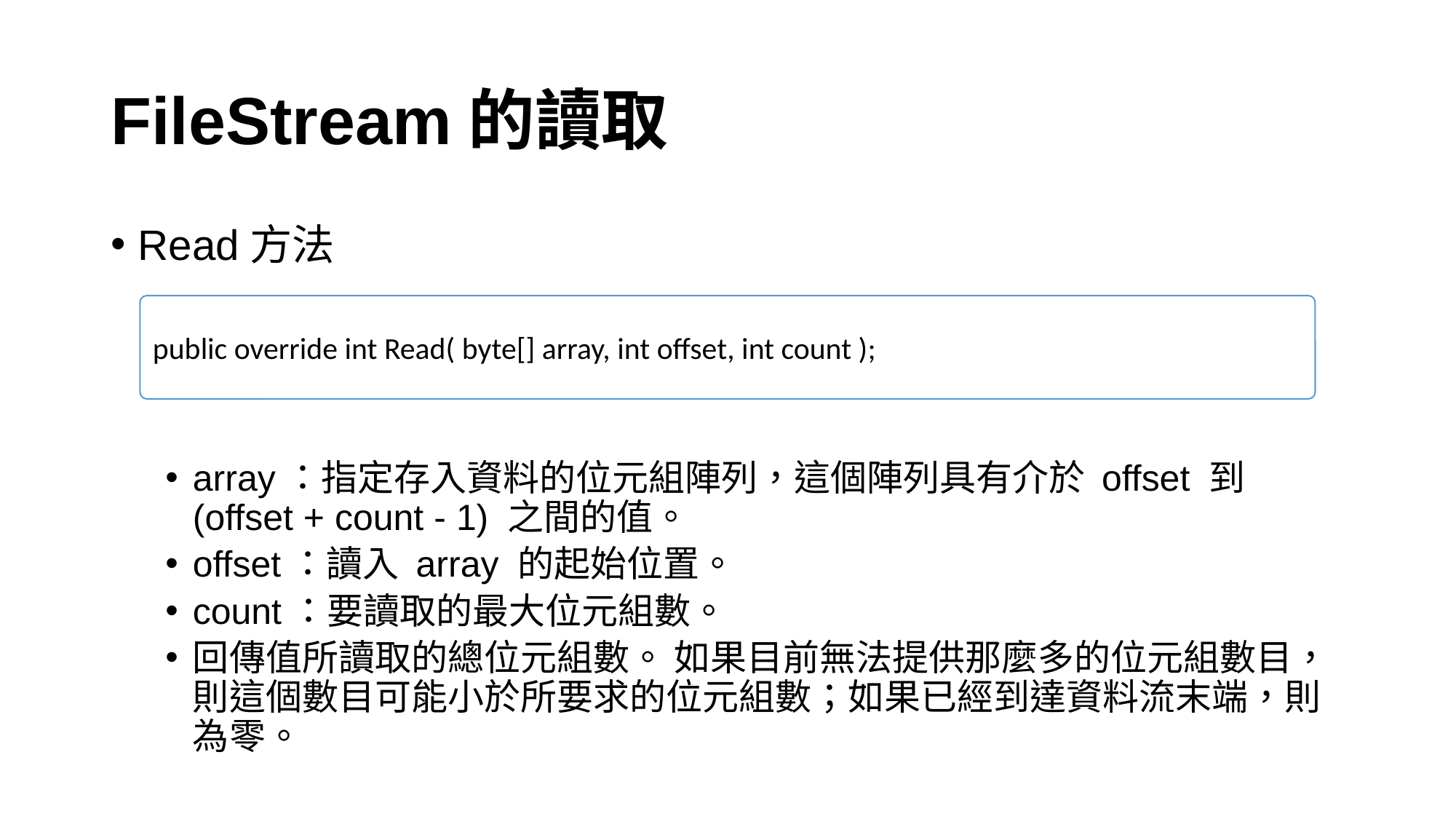

# FileStream的讀取
Read方法

array：指定存入資料的位元組陣列，這個陣列具有介於 offset 到 (offset + count - 1) 之間的值。
offset：讀入 array 的起始位置。
count：要讀取的最大位元組數。
回傳值所讀取的總位元組數。 如果目前無法提供那麼多的位元組數目，則這個數目可能小於所要求的位元組數；如果已經到達資料流末端，則為零。
public override int Read( byte[] array, int offset, int count );